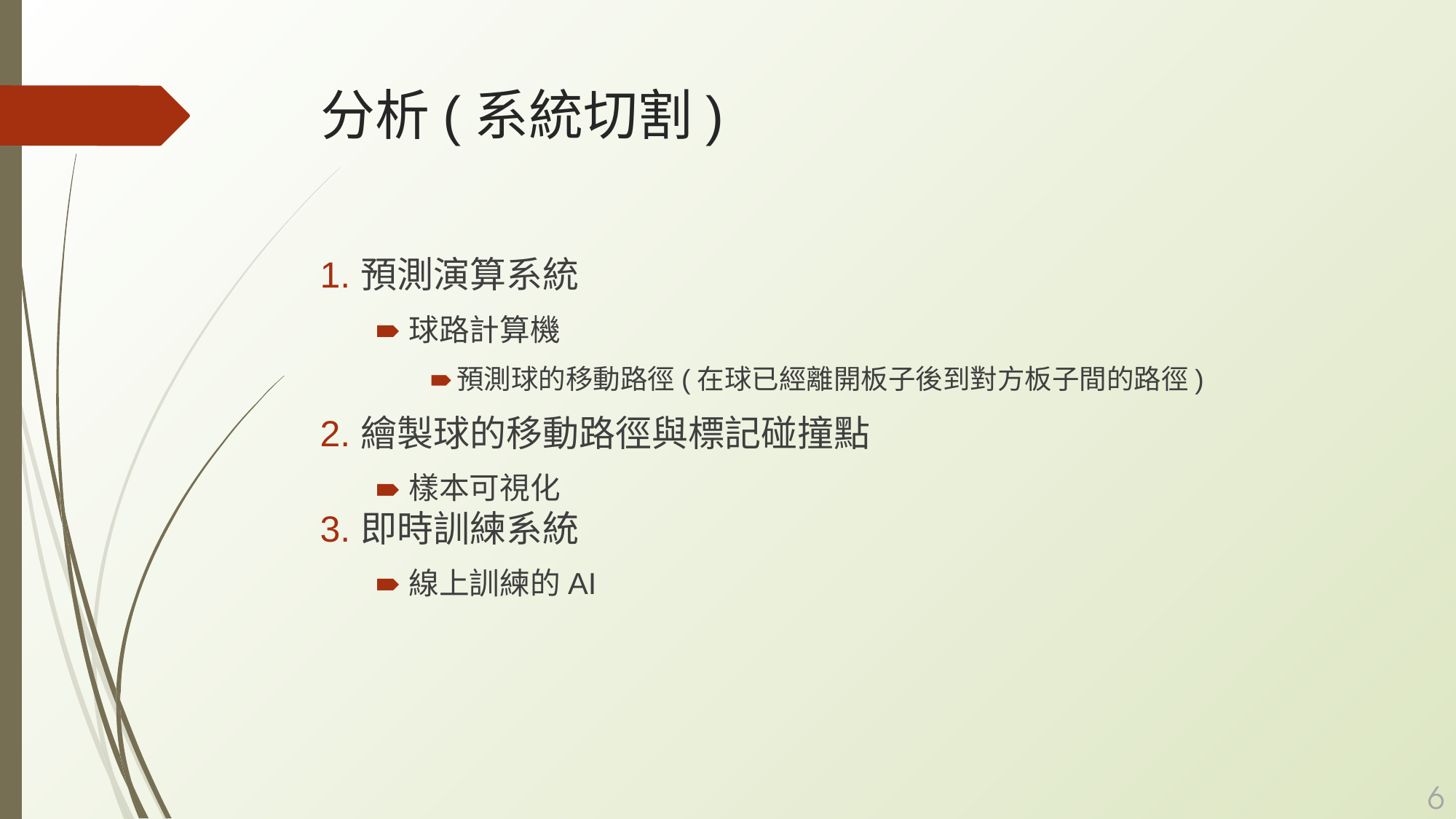

# 分析(系統切割)
預測演算系統
球路計算機
預測球的移動路徑(在球已經離開板子後到對方板子間的路徑)
繪製球的移動路徑與標記碰撞點
樣本可視化
即時訓練系統
線上訓練的AI
6